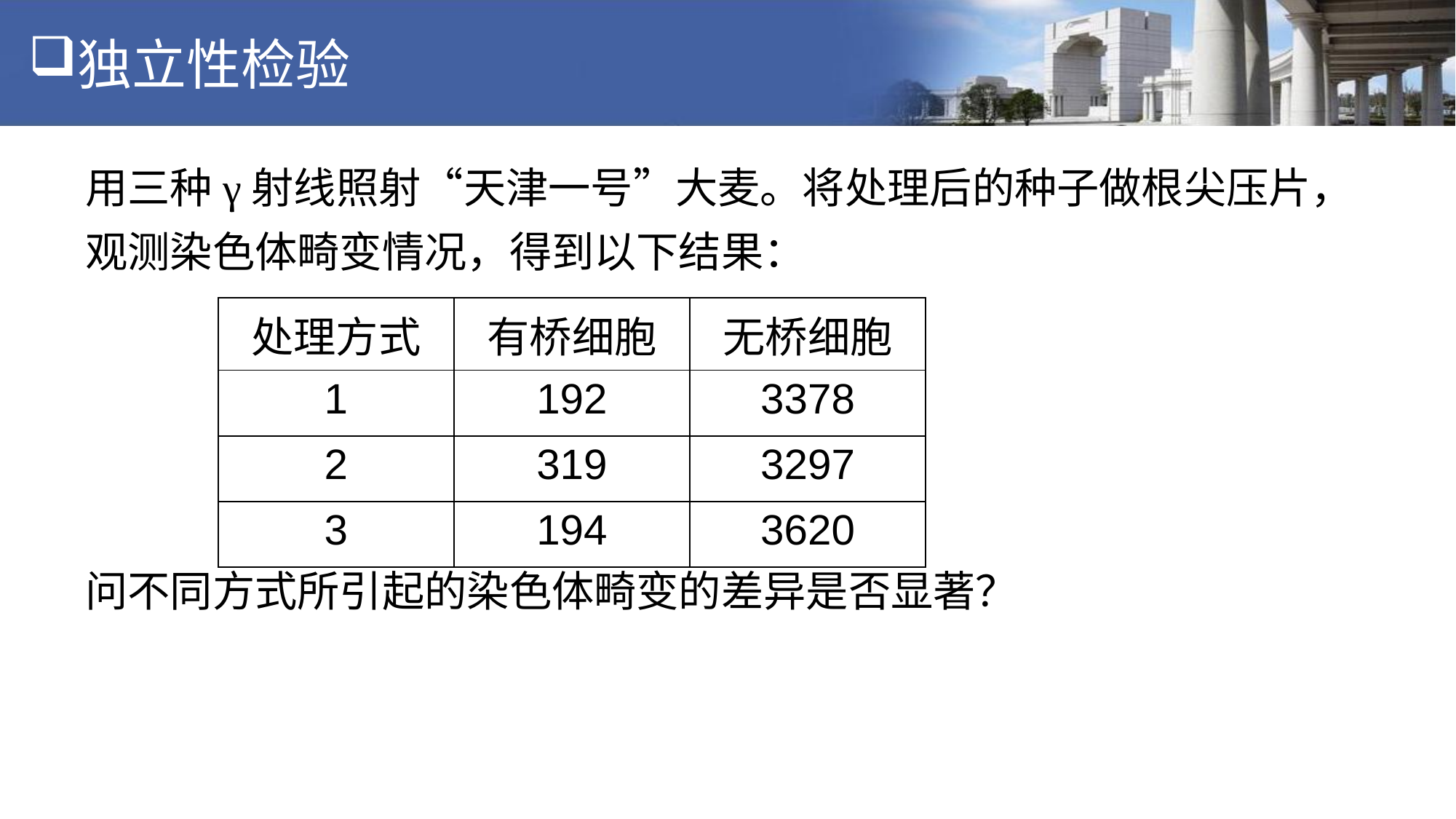

# 独立性检验
用三种γ射线照射“天津一号”大麦。将处理后的种子做根尖压片，观测染色体畸变情况，得到以下结果：

问不同方式所引起的染色体畸变的差异是否显著？
| 处理方式 | 有桥细胞 | 无桥细胞 |
| --- | --- | --- |
| 1 | 192 | 3378 |
| 2 | 319 | 3297 |
| 3 | 194 | 3620 |